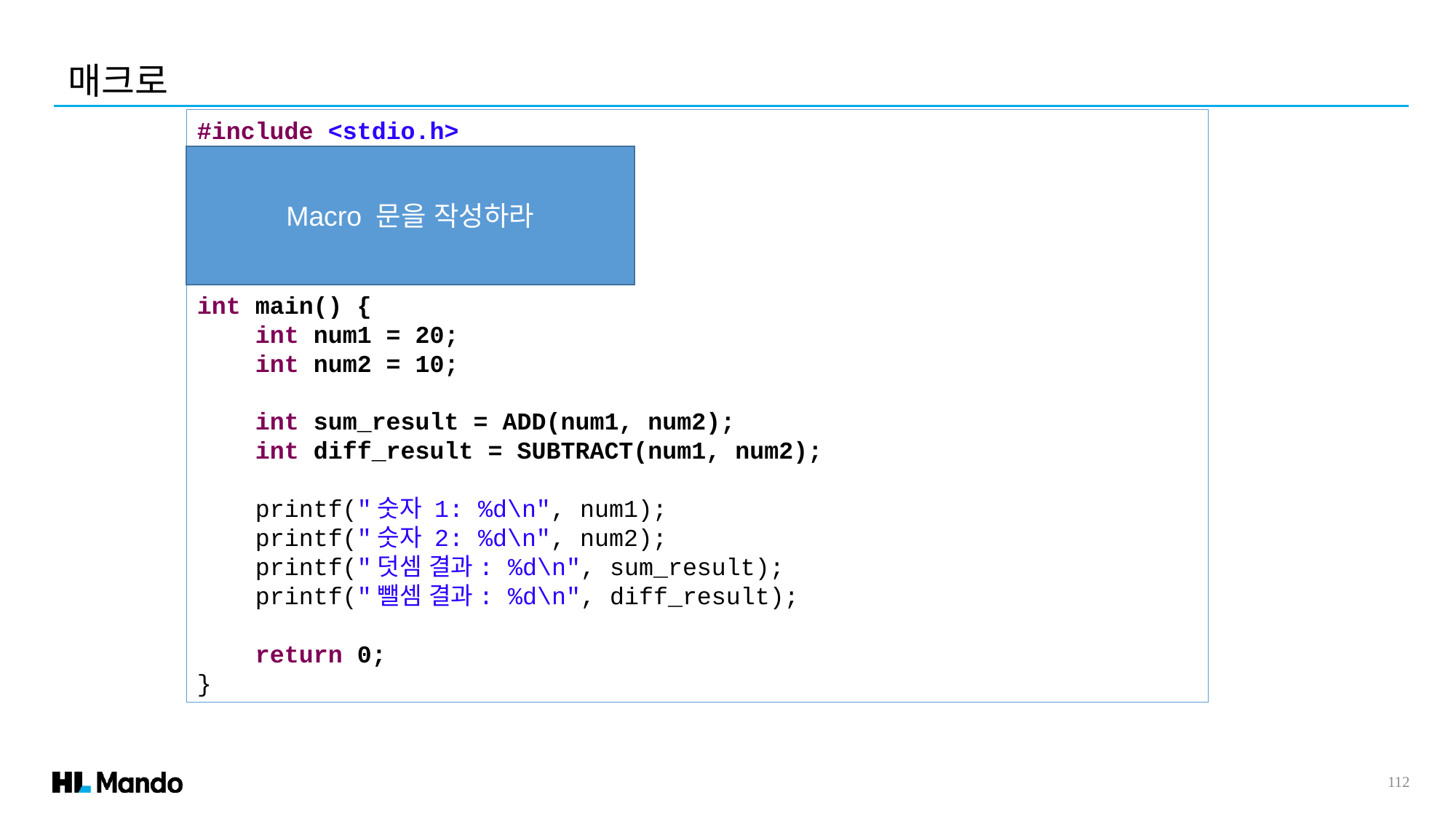

매크로
#include <stdio.h>

int main() {
    int num1 = 20;
    int num2 = 10;

    int sum_result = ADD(num1, num2);
    int diff_result = SUBTRACT(num1, num2);

    printf("숫자 1: %d\n", num1);
    printf("숫자 2: %d\n", num2);
    printf("덧셈 결과: %d\n", sum_result);
    printf("뺄셈 결과: %d\n", diff_result);

    return 0;
}
Macro 문을 작성하라
112